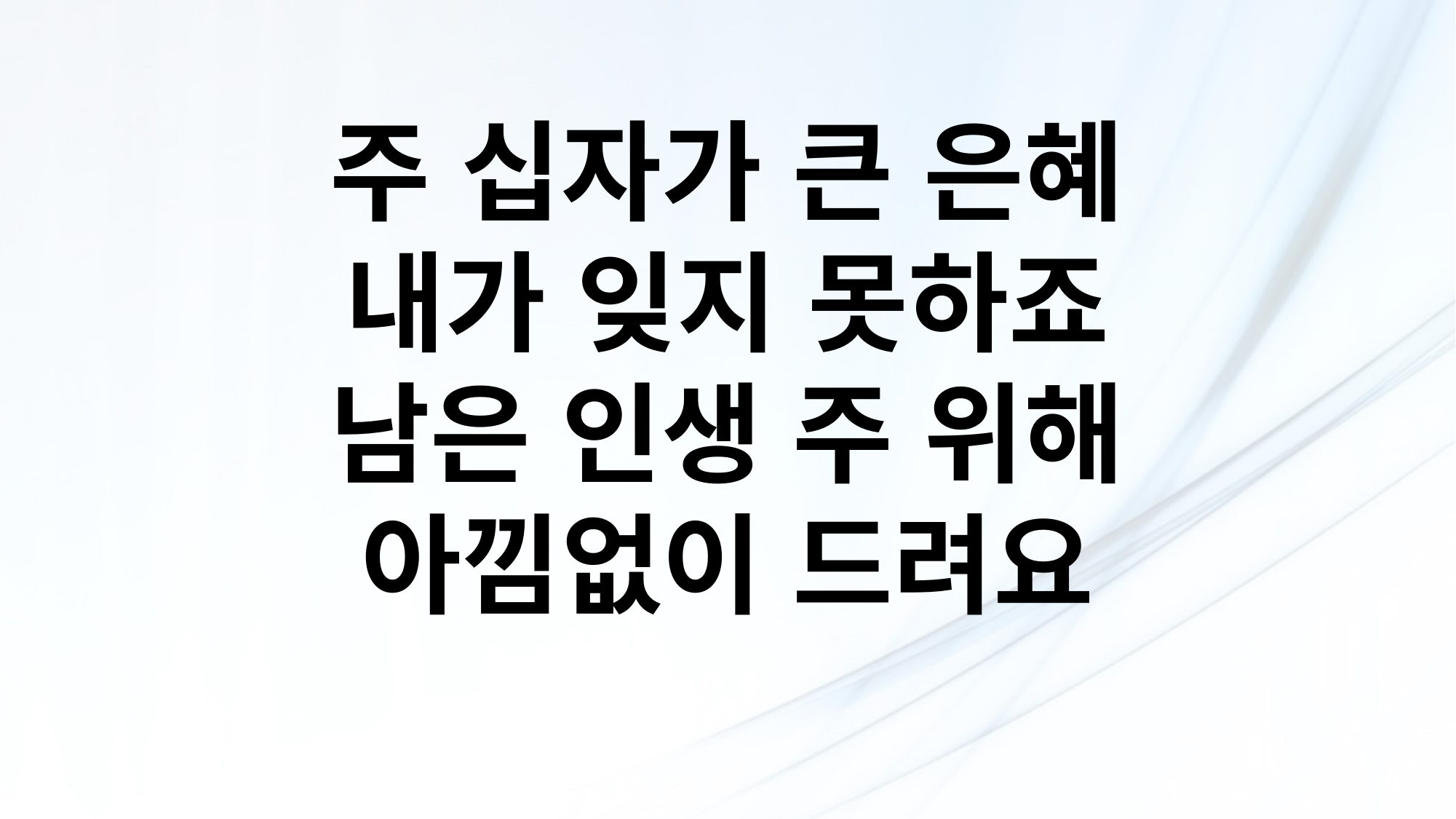

주 십자가 큰 은혜
내가 잊지 못하죠
남은 인생 주 위해
아낌없이 드려요